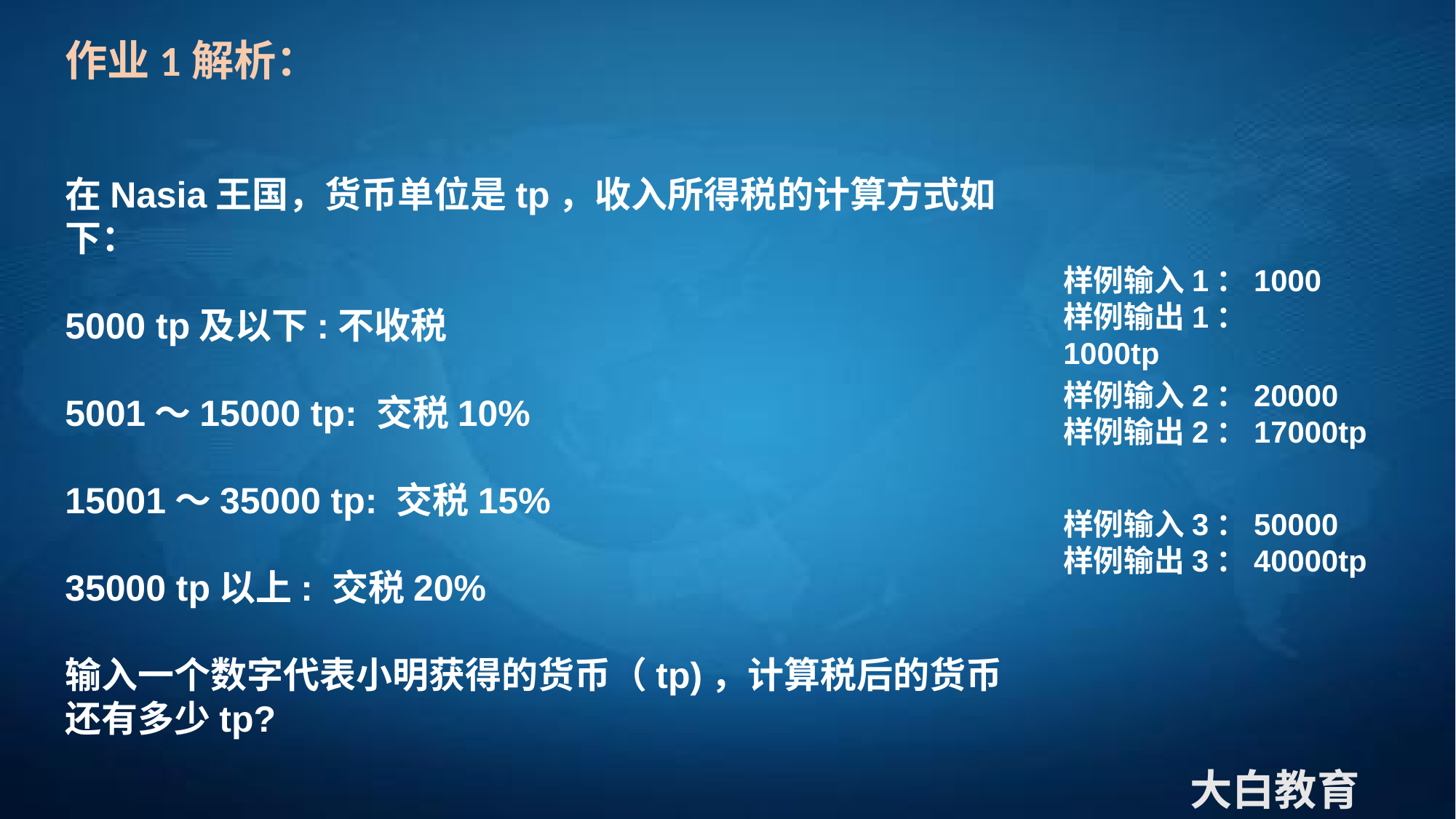

作业1解析：
在Nasia王国，货币单位是tp，收入所得税的计算方式如下：

5000 tp及以下:不收税

5001～15000 tp: 交税10%

15001～35000 tp: 交税15%

35000 tp以上: 交税20%

输入一个数字代表小明获得的货币（tp)，计算税后的货币还有多少tp?
样例输入1：1000
样例输出1：1000tp
样例输入2：20000
样例输出2：17000tp
样例输入3：50000
样例输出3：40000tp
大白教育